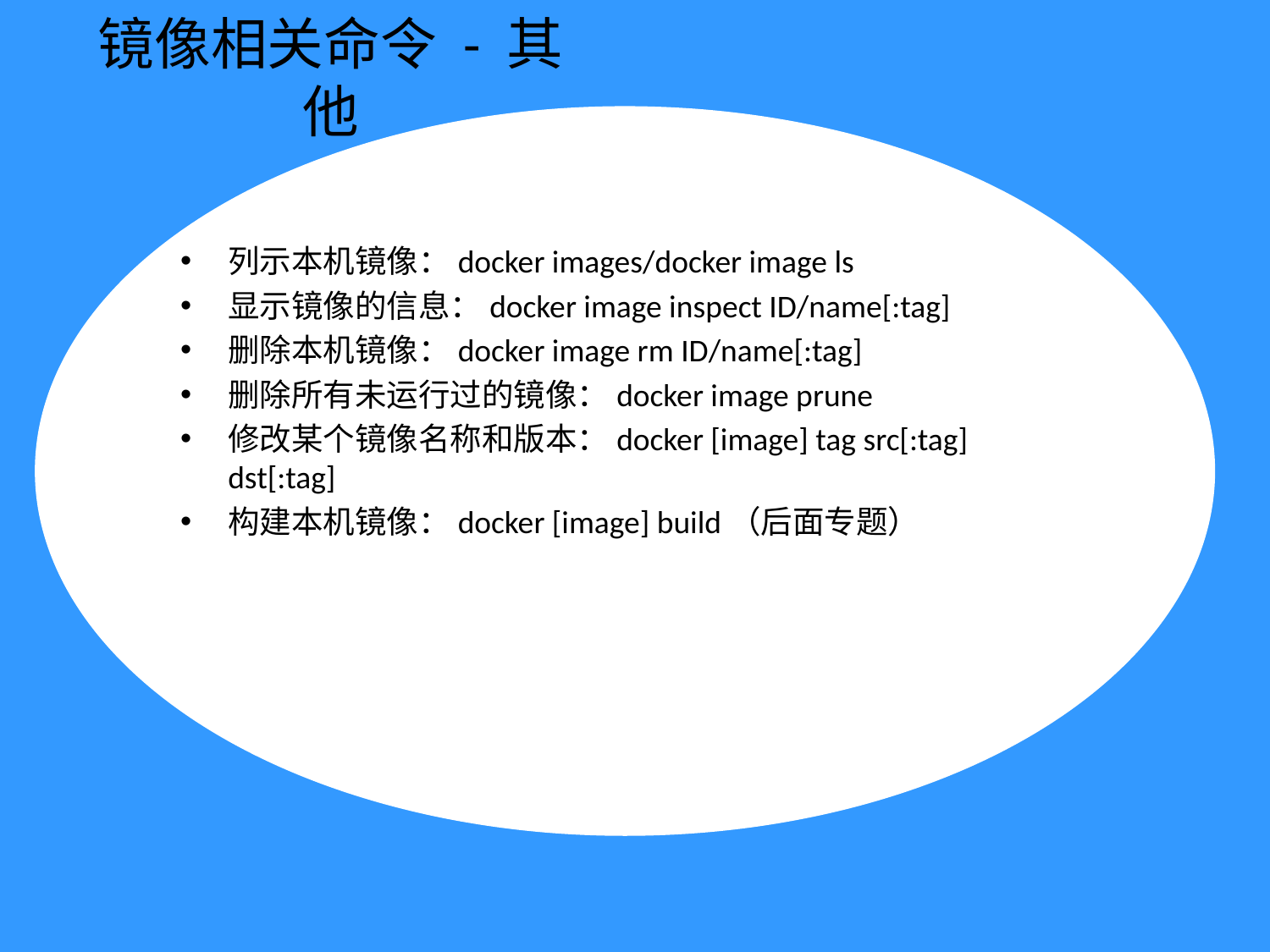

# 镜像相关命令 - 其他
列示本机镜像：docker images/docker image ls
显示镜像的信息：docker image inspect ID/name[:tag]
删除本机镜像：docker image rm ID/name[:tag]
删除所有未运行过的镜像：docker image prune
修改某个镜像名称和版本：docker [image] tag src[:tag] dst[:tag]
构建本机镜像：docker [image] build（后面专题）